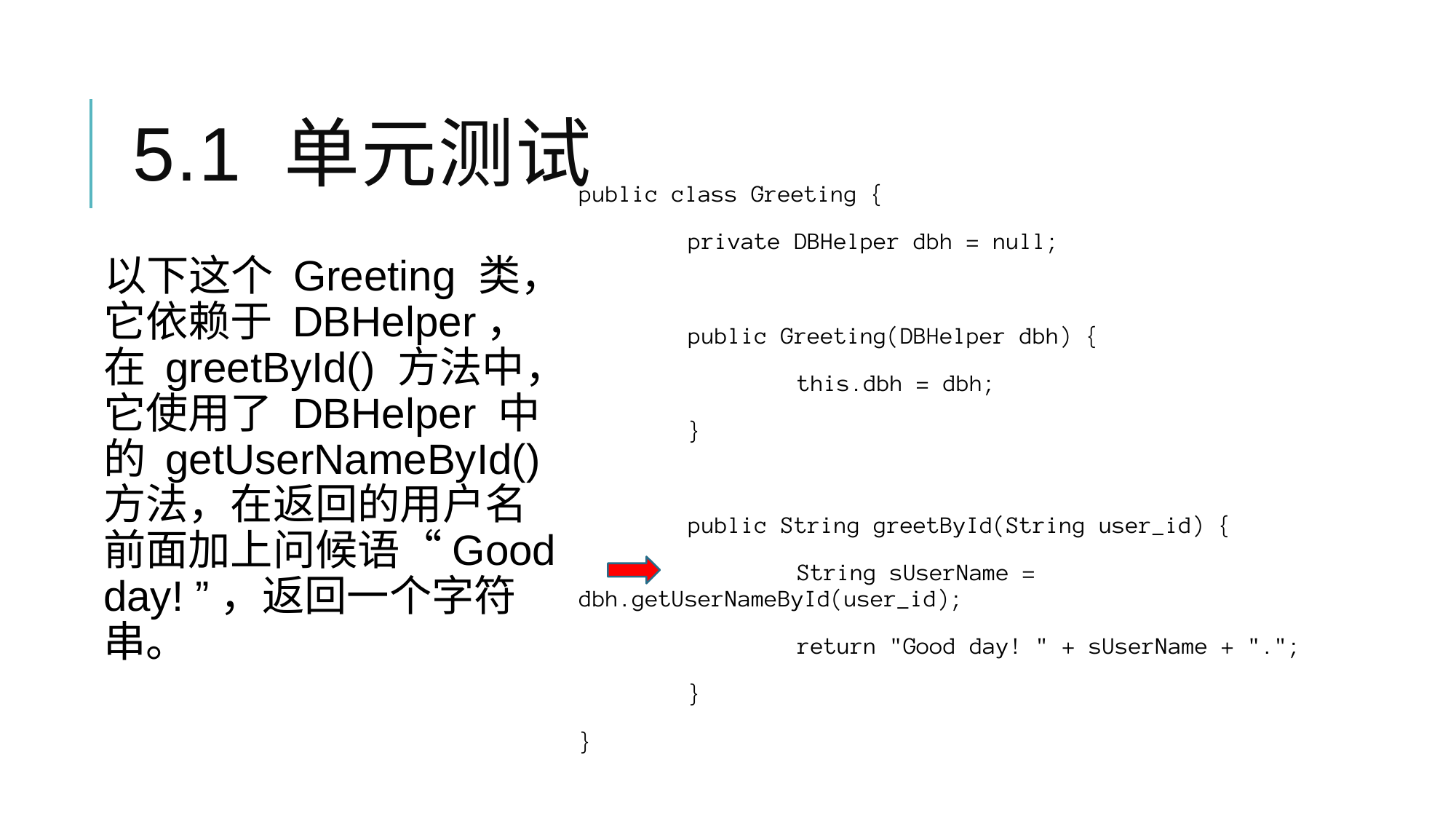

# 5.1 单元测试
public class Greeting {
	private DBHelper dbh = null;

	public Greeting(DBHelper dbh) {
		this.dbh = dbh;
	}

	public String greetById(String user_id) {
		String sUserName = dbh.getUserNameById(user_id);
		return "Good day! " + sUserName + ".";
	}
}
以下这个 Greeting 类，它依赖于 DBHelper，在 greetById() 方法中，它使用了 DBHelper 中的 getUserNameById() 方法，在返回的用户名前面加上问候语“Good day! ”，返回一个字符串。